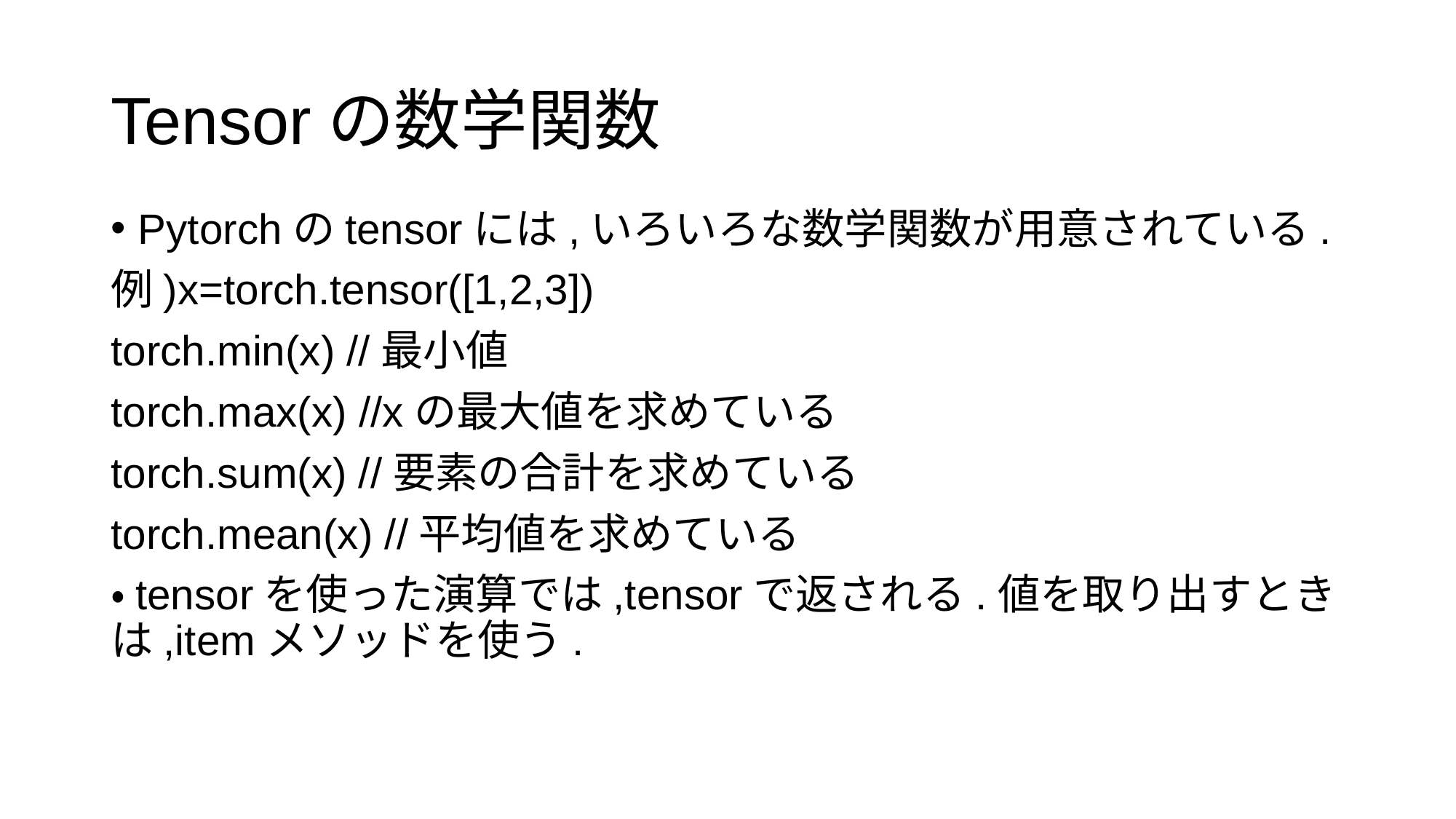

# Tensorの数学関数
Pytorchのtensorには,いろいろな数学関数が用意されている.
例)x=torch.tensor([1,2,3])
torch.min(x) //最小値
torch.max(x) //xの最大値を求めている
torch.sum(x) //要素の合計を求めている
torch.mean(x) //平均値を求めている
・tensorを使った演算では,tensorで返される.値を取り出すときは,itemメソッドを使う.